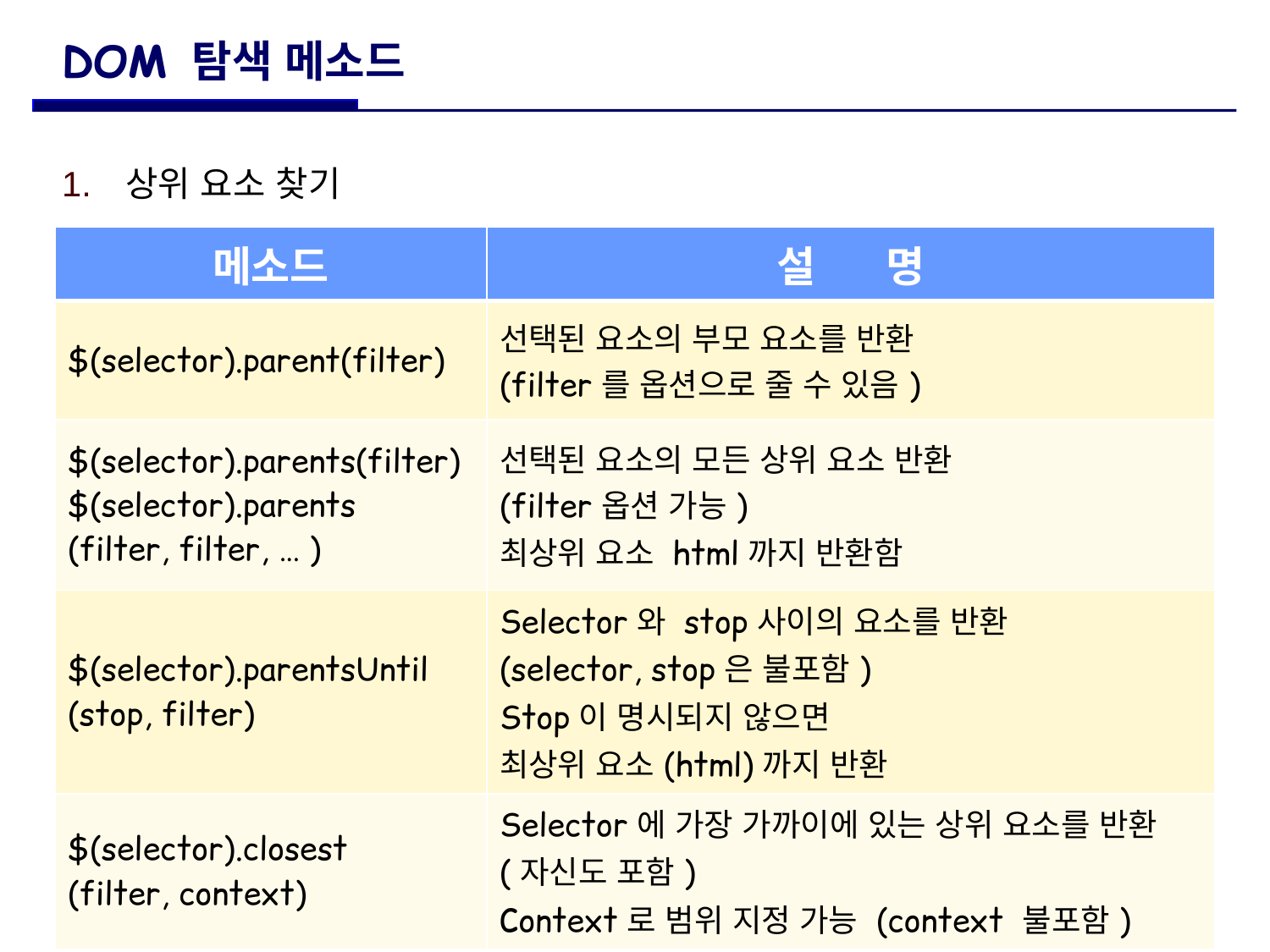

# DOM 탐색 메소드
상위 요소 찾기
| 메소드 | 설 명 |
| --- | --- |
| $(selector).parent(filter) | 선택된 요소의 부모 요소를 반환 (filter를 옵션으로 줄 수 있음) |
| $(selector).parents(filter) $(selector).parents (filter, filter, … ) | 선택된 요소의 모든 상위 요소 반환 (filter옵션 가능) 최상위 요소 html까지 반환함 |
| $(selector).parentsUntil (stop, filter) | Selector와 stop사이의 요소를 반환 (selector, stop은 불포함) Stop이 명시되지 않으면 최상위 요소(html)까지 반환 |
| $(selector).closest (filter, context) | Selector에 가장 가까이에 있는 상위 요소를 반환 (자신도 포함) Context로 범위 지정 가능 (context 불포함) |